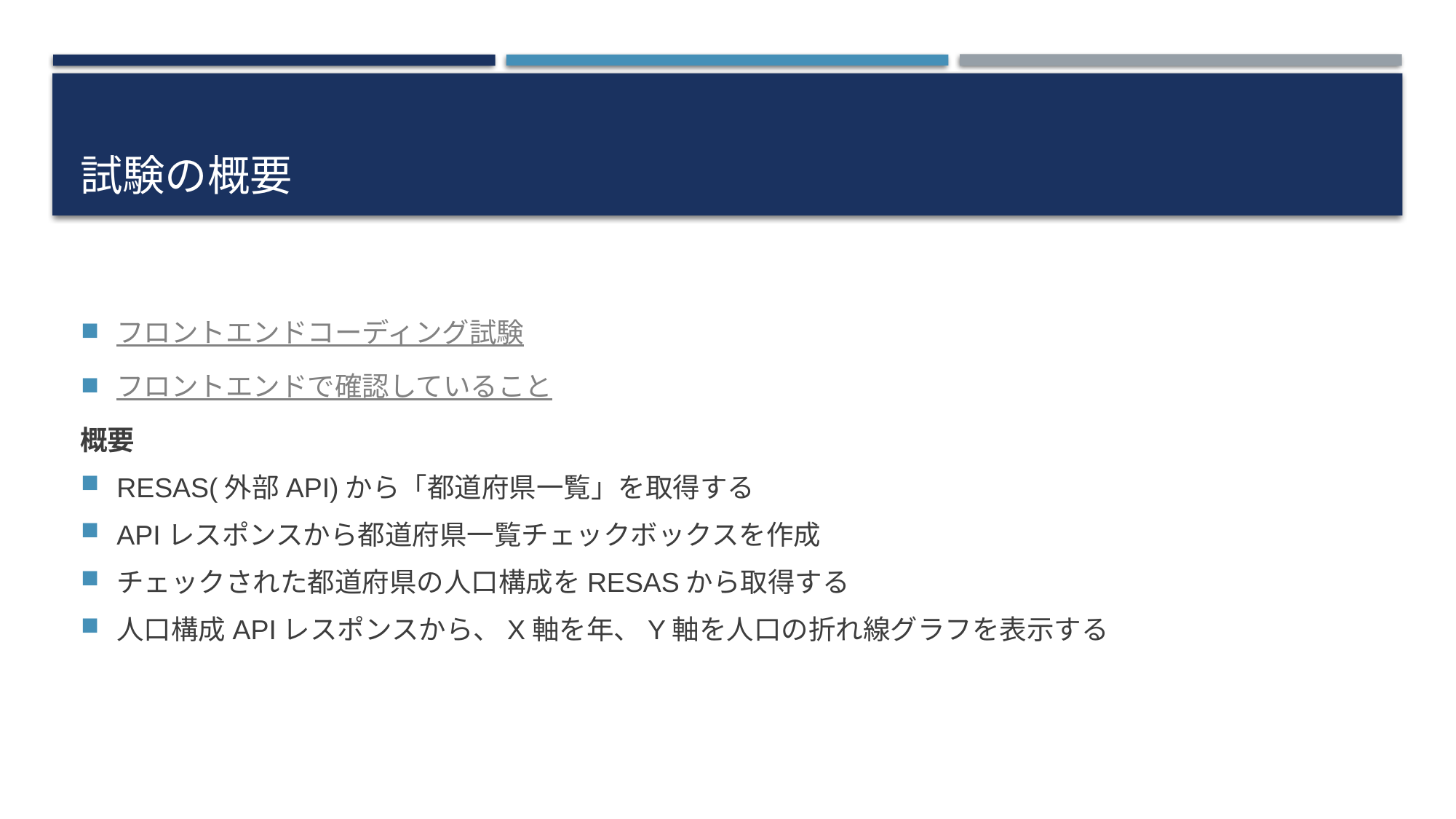

# 試験の概要
フロントエンドコーディング試験
フロントエンドで確認していること
概要
RESAS(外部API)から「都道府県一覧」を取得する
APIレスポンスから都道府県一覧チェックボックスを作成
チェックされた都道府県の人口構成をRESASから取得する
人口構成APIレスポンスから、X軸を年、Y軸を人口の折れ線グラフを表示する